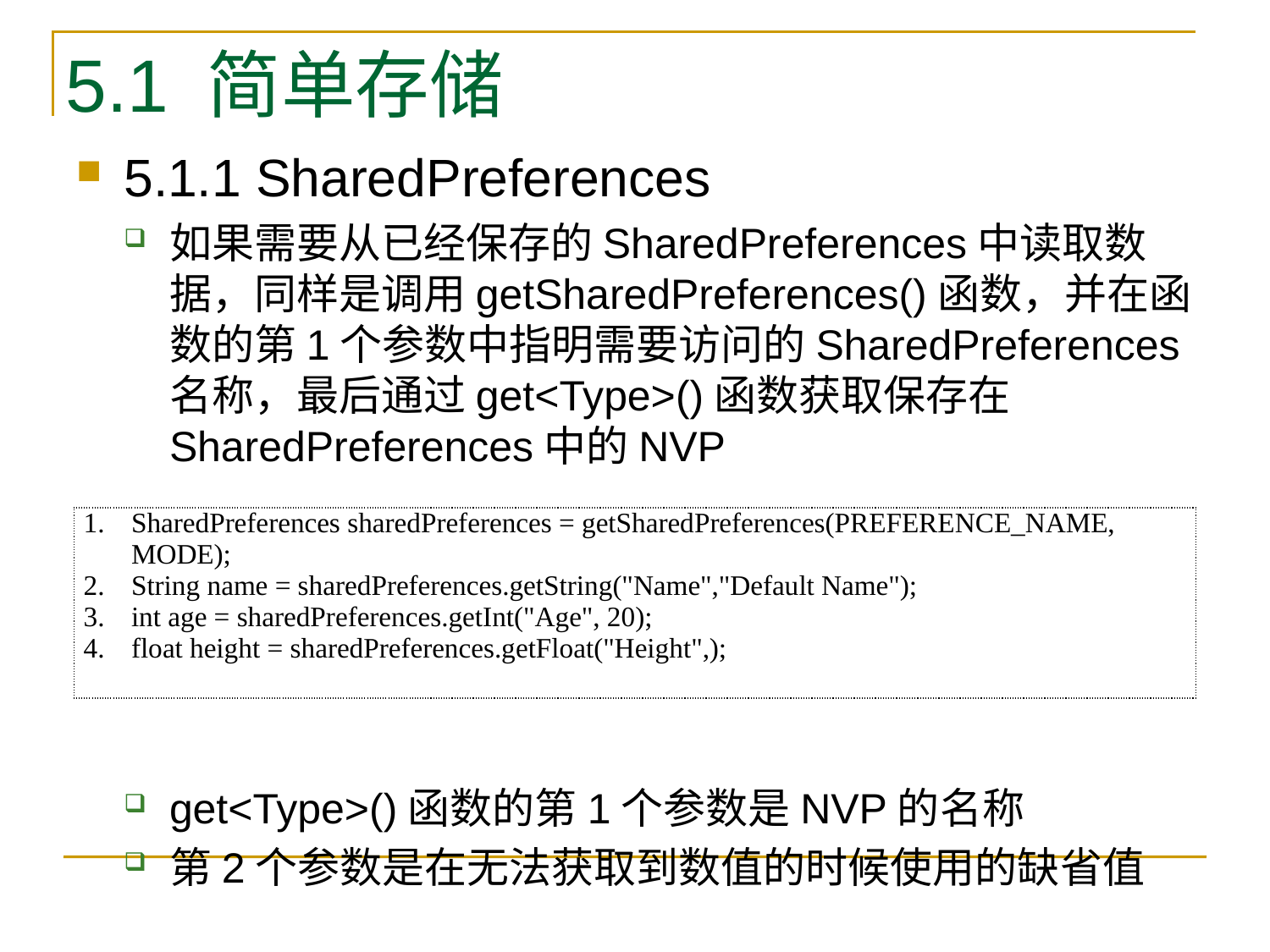

# 5.1 简单存储
5.1.1 SharedPreferences
如果需要从已经保存的SharedPreferences中读取数据，同样是调用getSharedPreferences()函数，并在函数的第1个参数中指明需要访问的SharedPreferences名称，最后通过get<Type>()函数获取保存在SharedPreferences中的NVP

get<Type>()函数的第1个参数是NVP的名称
第2个参数是在无法获取到数值的时候使用的缺省值
| SharedPreferences sharedPreferences = getSharedPreferences(PREFERENCE\_NAME, MODE); String name = sharedPreferences.getString("Name","Default Name"); int age = sharedPreferences.getInt("Age", 20); float height = sharedPreferences.getFloat("Height",); |
| --- |